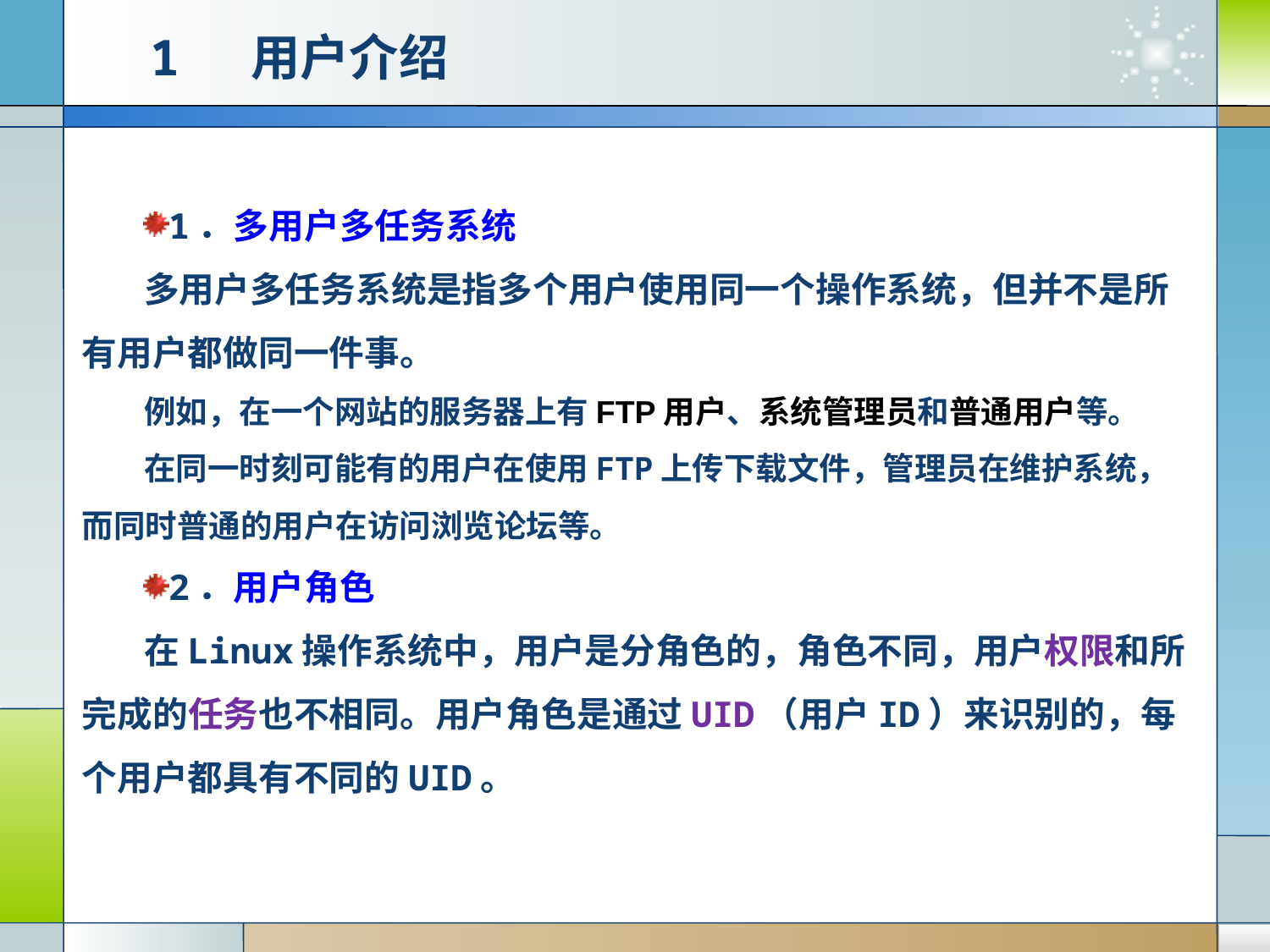

# 1  用户介绍
1．多用户多任务系统
多用户多任务系统是指多个用户使用同一个操作系统，但并不是所有用户都做同一件事。
例如，在一个网站的服务器上有FTP用户、系统管理员和普通用户等。
在同一时刻可能有的用户在使用FTP上传下载文件，管理员在维护系统，而同时普通的用户在访问浏览论坛等。
2．用户角色
在Linux操作系统中，用户是分角色的，角色不同，用户权限和所完成的任务也不相同。用户角色是通过UID（用户ID）来识别的，每个用户都具有不同的UID。